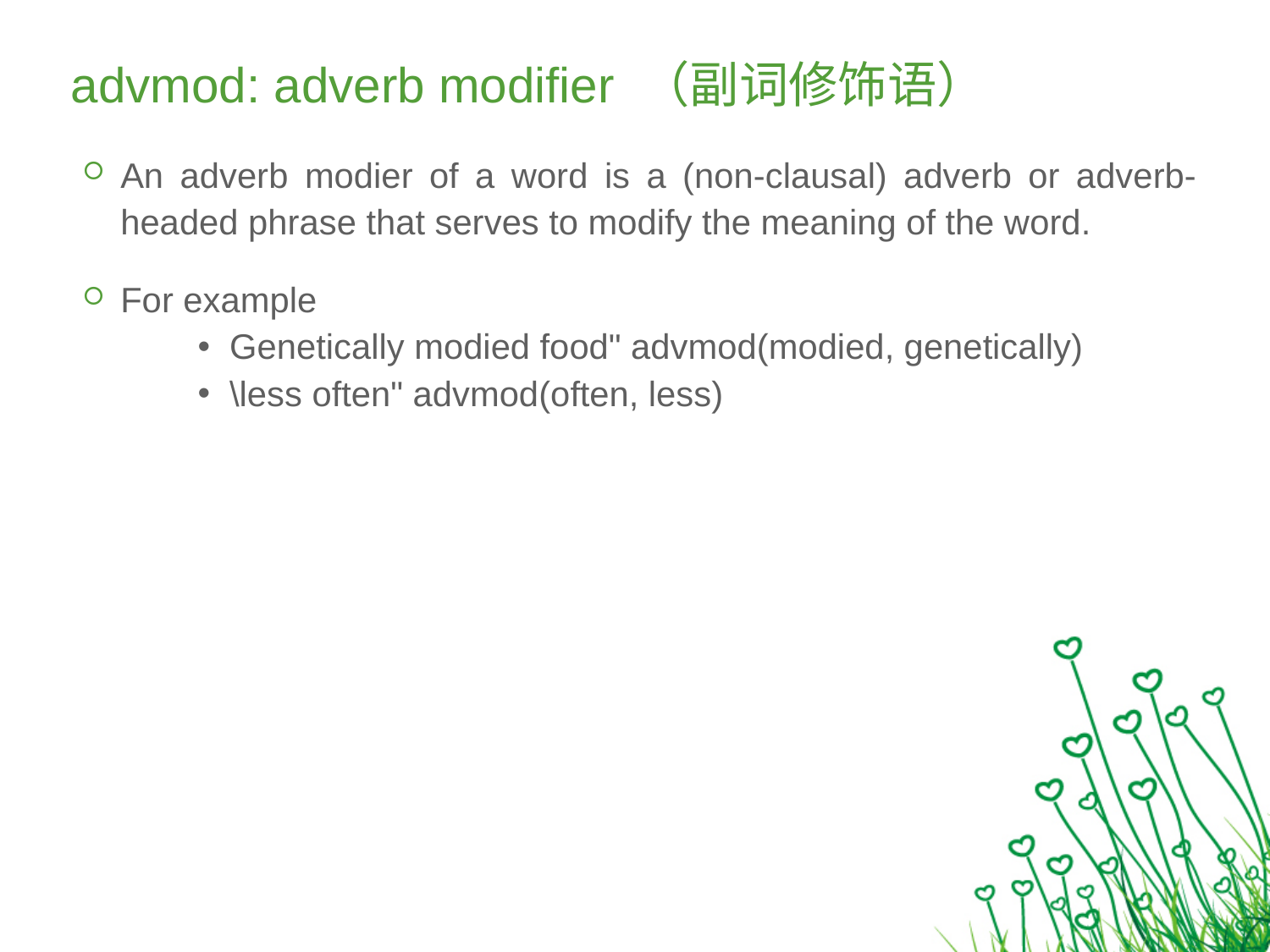

# advmod: adverb modifier （副词修饰语）
An adverb modier of a word is a (non-clausal) adverb or adverb-headed phrase that serves to modify the meaning of the word.
For example
Genetically modied food" advmod(modied, genetically)
\less often" advmod(often, less)